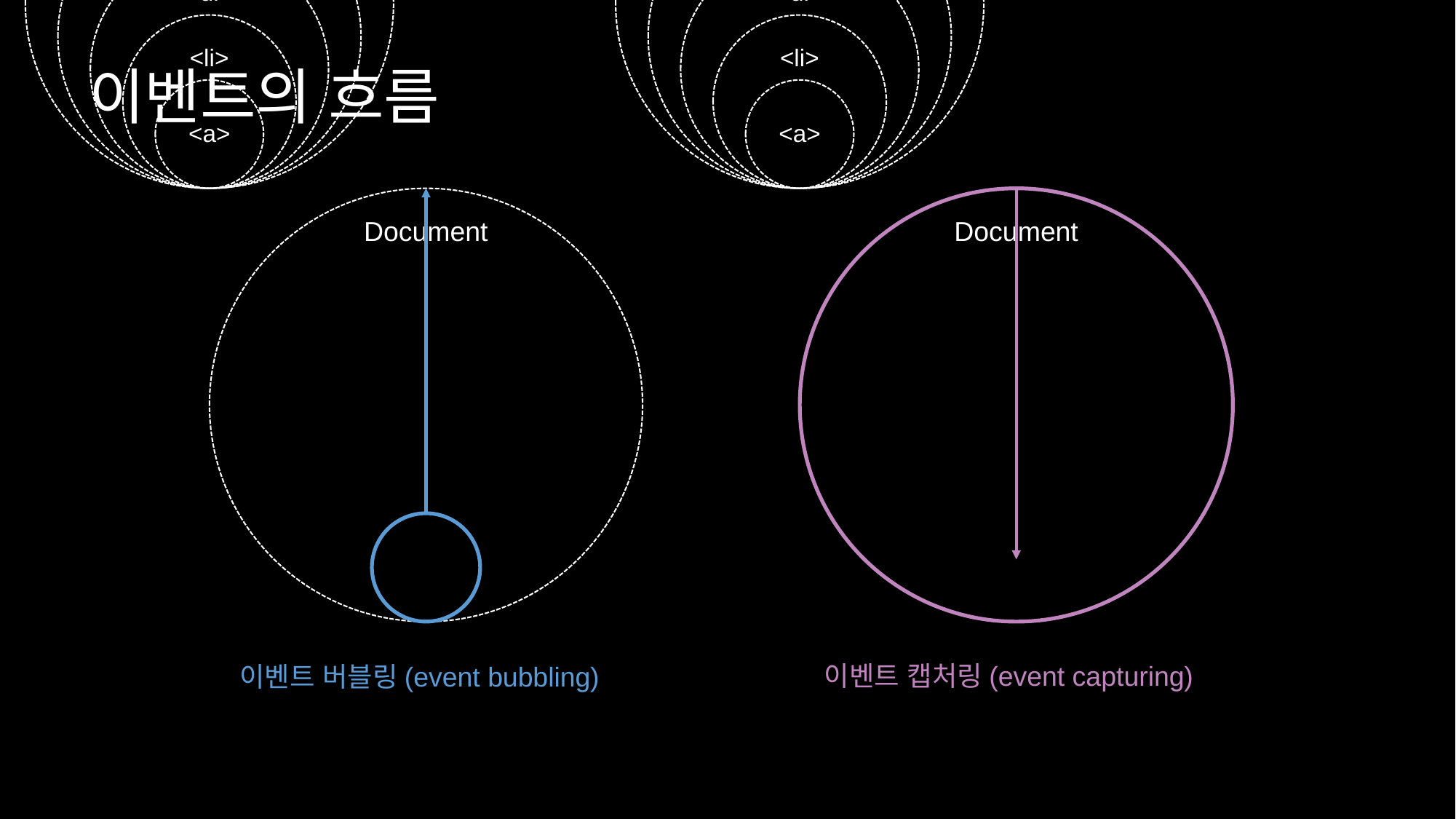

이벤트의 흐름
Document
<ul>
<li>
<a>
Document
<ul>
<li>
<a>

이벤트 캡처링(event capturing)

이벤트 버블링(event bubbling)